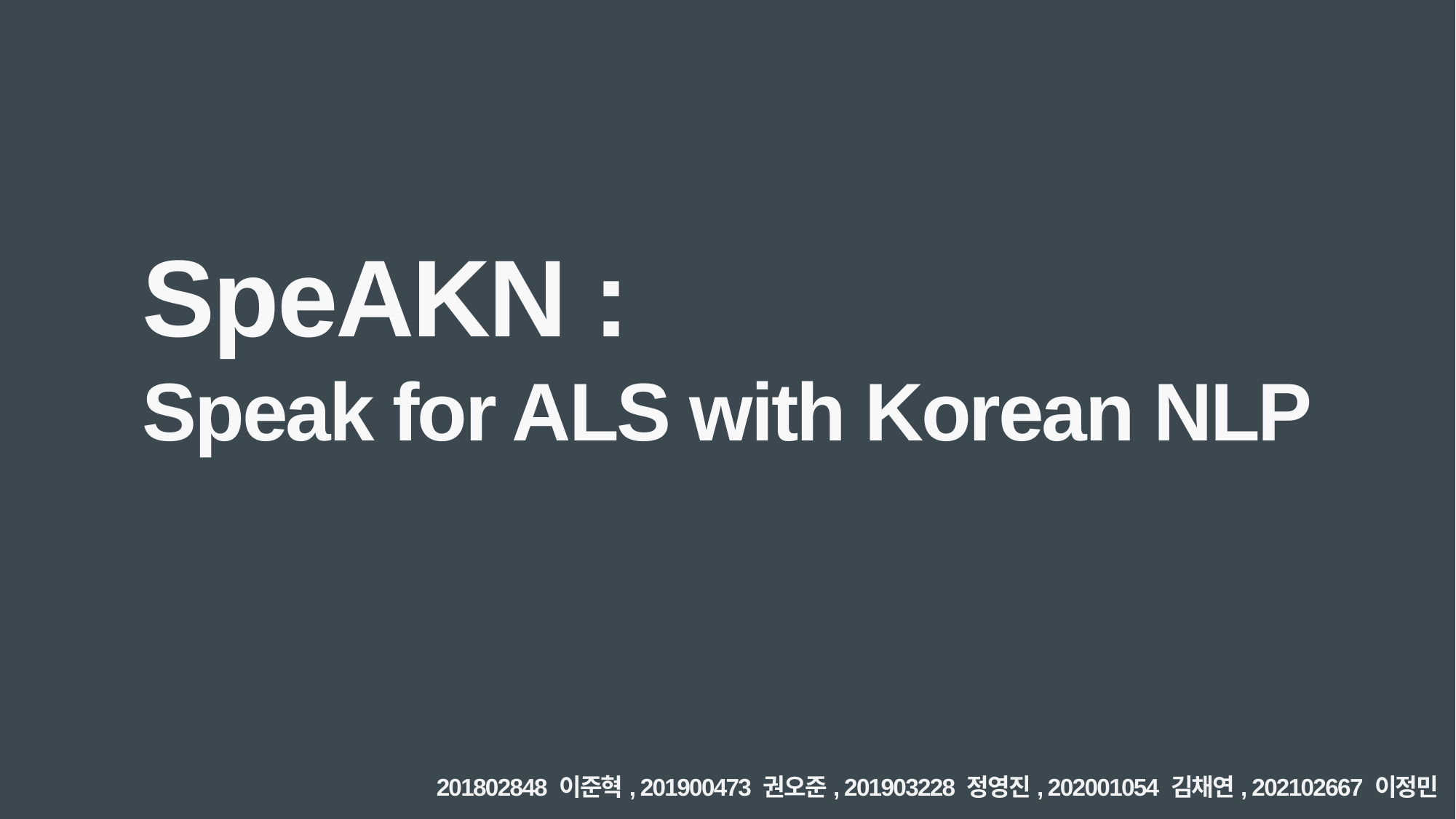

SpeAKN :
Speak for ALS with Korean NLP
201802848 이준혁, 201900473 권오준, 201903228 정영진, 202001054 김채연, 202102667 이정민